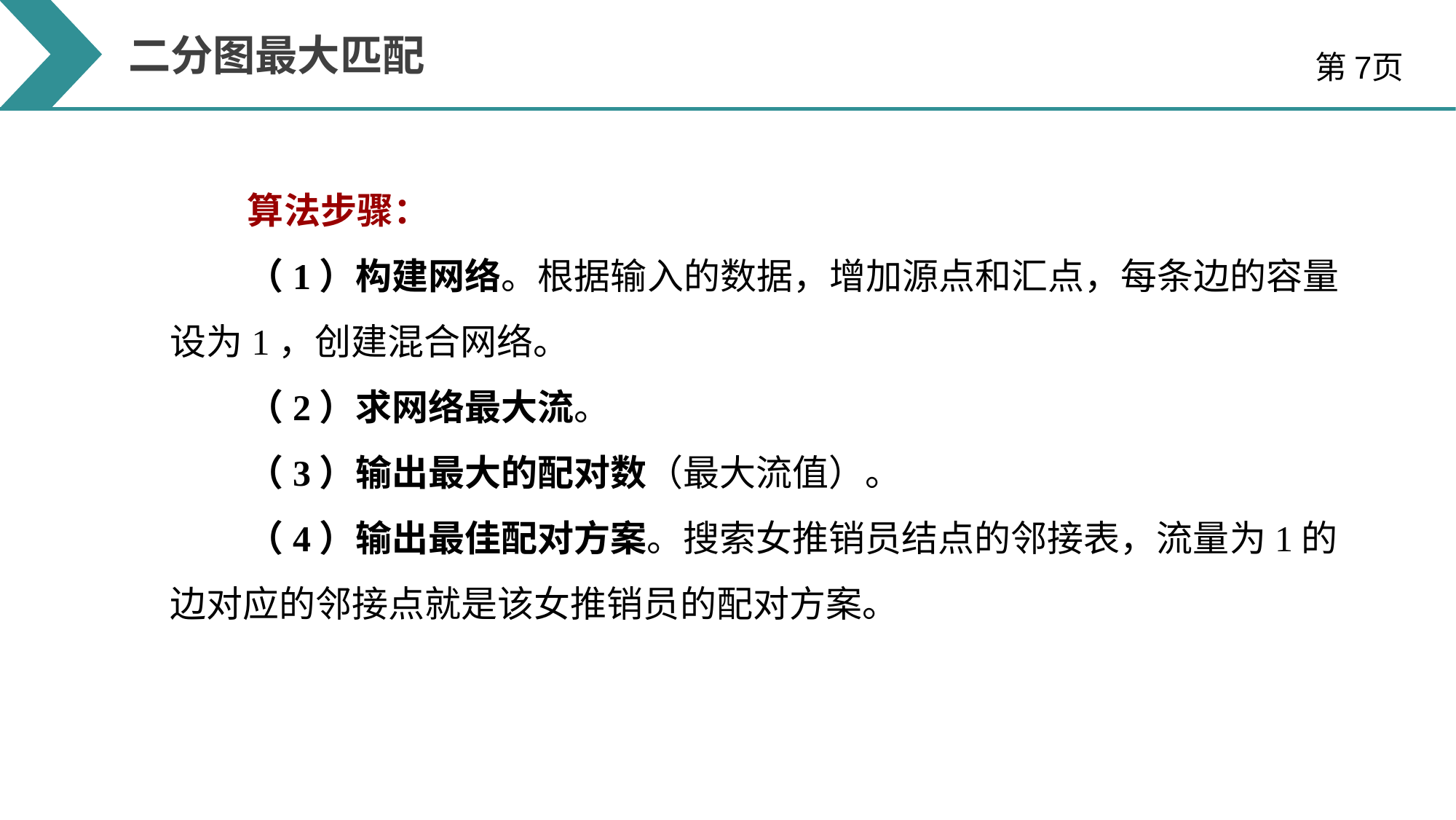

二分图最大匹配
第7页
算法步骤：
（1）构建网络。根据输入的数据，增加源点和汇点，每条边的容量设为1，创建混合网络。
（2）求网络最大流。
（3）输出最大的配对数（最大流值）。
（4）输出最佳配对方案。搜索女推销员结点的邻接表，流量为1的边对应的邻接点就是该女推销员的配对方案。